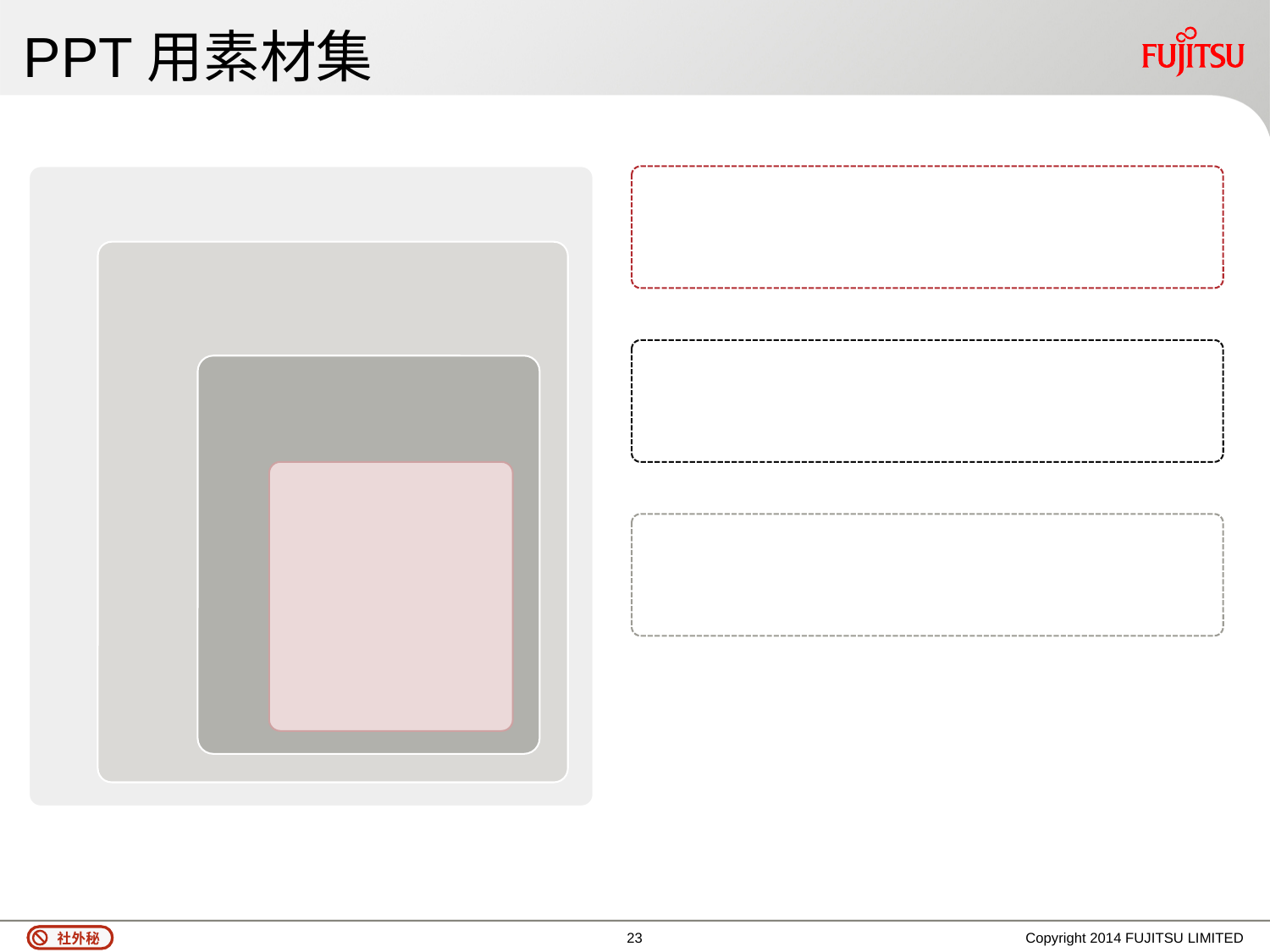

# PPT用素材集

23
Copyright 2014 FUJITSU LIMITED